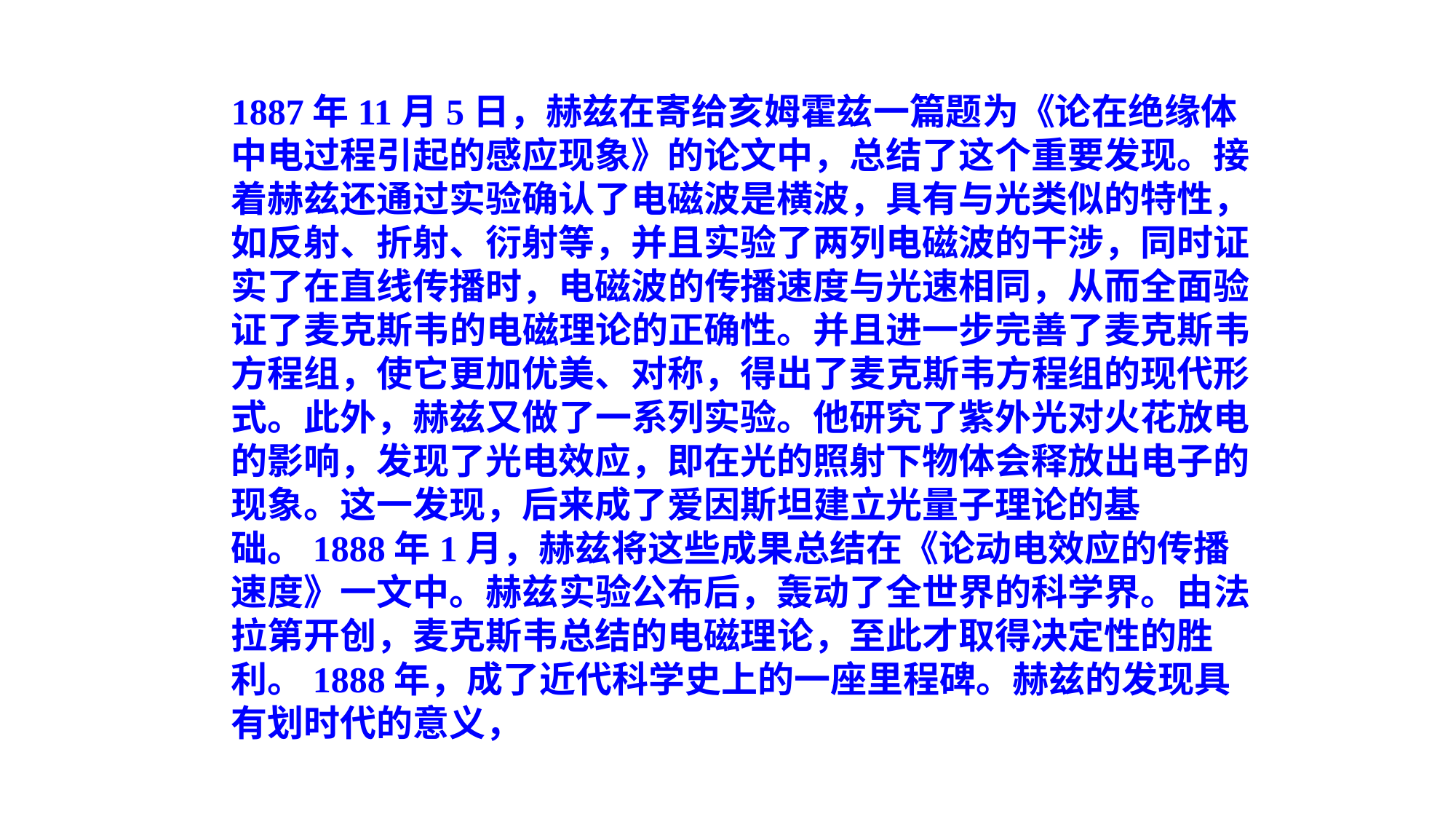

1887年11月5日，赫兹在寄给亥姆霍兹一篇题为《论在绝缘体中电过程引起的感应现象》的论文中，总结了这个重要发现。接着赫兹还通过实验确认了电磁波是横波，具有与光类似的特性，如反射、折射、衍射等，并且实验了两列电磁波的干涉，同时证实了在直线传播时，电磁波的传播速度与光速相同，从而全面验证了麦克斯韦的电磁理论的正确性。并且进一步完善了麦克斯韦方程组，使它更加优美、对称，得出了麦克斯韦方程组的现代形式。此外，赫兹又做了一系列实验。他研究了紫外光对火花放电的影响，发现了光电效应，即在光的照射下物体会释放出电子的现象。这一发现，后来成了爱因斯坦建立光量子理论的基础。1888年1月，赫兹将这些成果总结在《论动电效应的传播速度》一文中。赫兹实验公布后，轰动了全世界的科学界。由法拉第开创，麦克斯韦总结的电磁理论，至此才取得决定性的胜利。1888年，成了近代科学史上的一座里程碑。赫兹的发现具有划时代的意义，